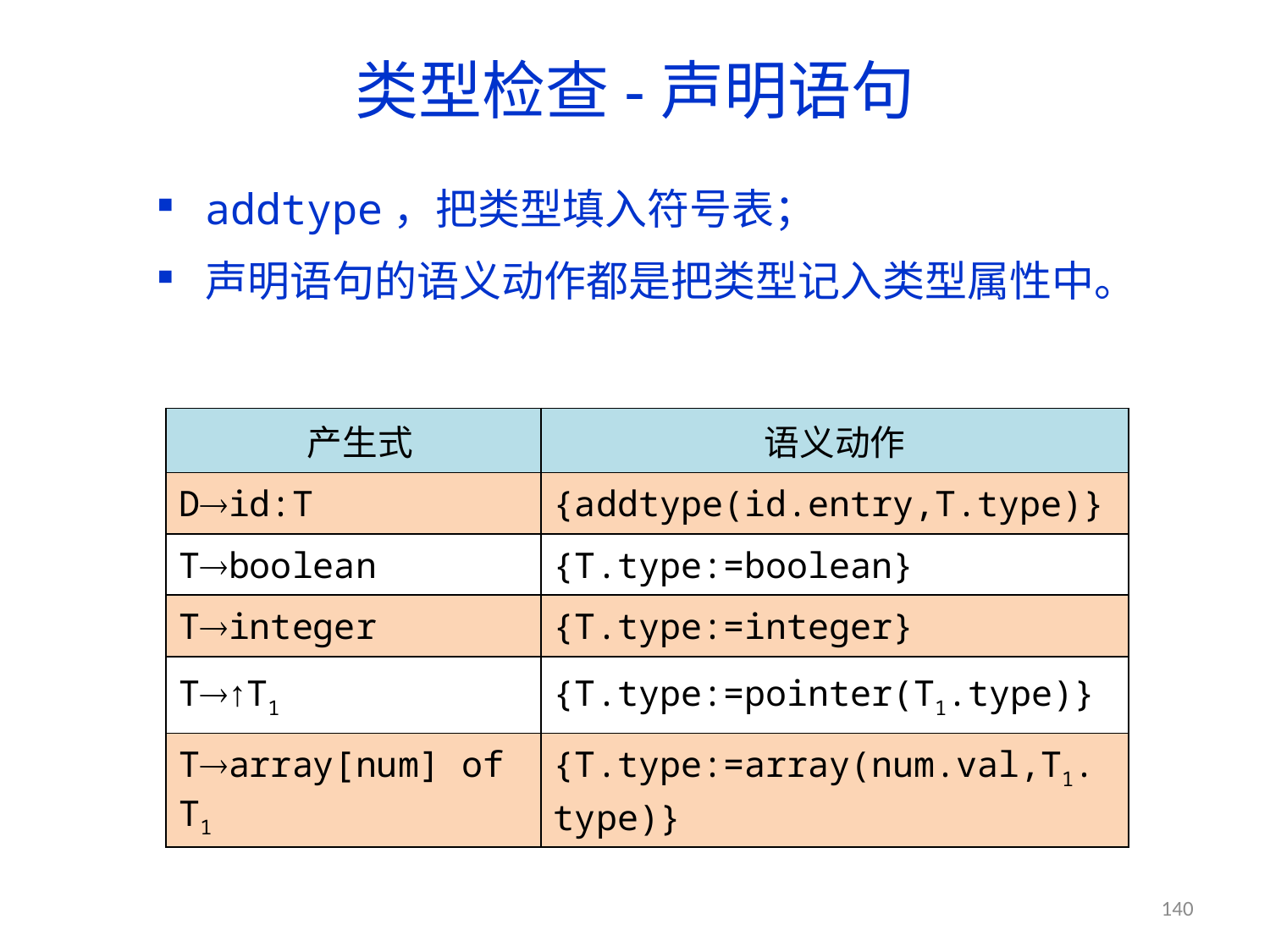

# 类型检查-声明语句
addtype，把类型填入符号表；
声明语句的语义动作都是把类型记入类型属性中。
| 产生式 | 语义动作 |
| --- | --- |
| D→id:T | {addtype(id.entry,T.type)} |
| T→boolean | {T.type:=boolean} |
| T→integer | {T.type:=integer} |
| T→↑T1 | {T.type:=pointer(T1.type)} |
| T→array[num] of T1 | {T.type:=array(num.val,T1.type)} |
140